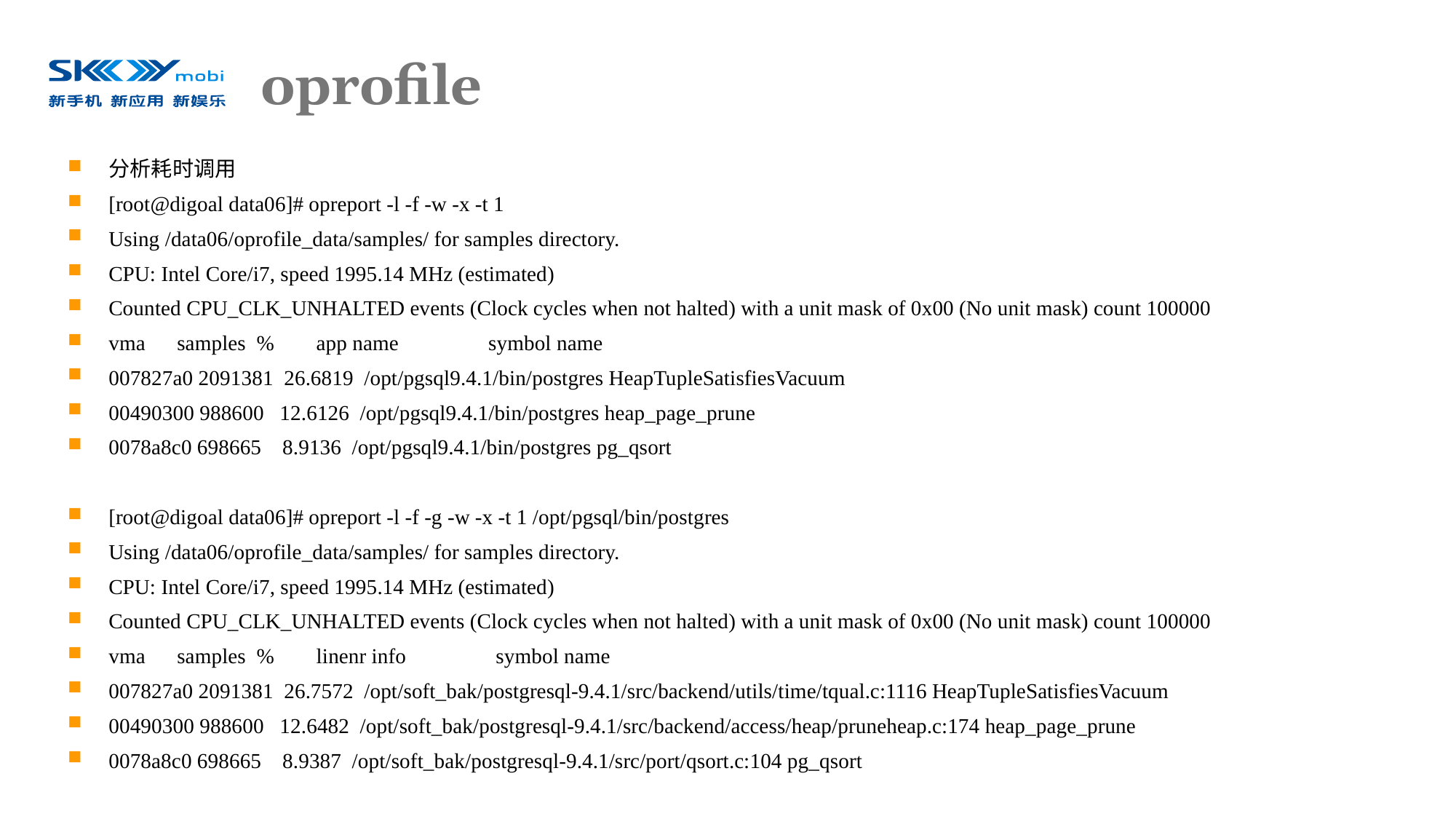

# oprofile
分析耗时调用
[root@digoal data06]# opreport -l -f -w -x -t 1
Using /data06/oprofile_data/samples/ for samples directory.
CPU: Intel Core/i7, speed 1995.14 MHz (estimated)
Counted CPU_CLK_UNHALTED events (Clock cycles when not halted) with a unit mask of 0x00 (No unit mask) count 100000
vma      samples  %        app name                 symbol name
007827a0 2091381  26.6819  /opt/pgsql9.4.1/bin/postgres HeapTupleSatisfiesVacuum
00490300 988600   12.6126  /opt/pgsql9.4.1/bin/postgres heap_page_prune
0078a8c0 698665    8.9136  /opt/pgsql9.4.1/bin/postgres pg_qsort

[root@digoal data06]# opreport -l -f -g -w -x -t 1 /opt/pgsql/bin/postgres
Using /data06/oprofile_data/samples/ for samples directory.
CPU: Intel Core/i7, speed 1995.14 MHz (estimated)
Counted CPU_CLK_UNHALTED events (Clock cycles when not halted) with a unit mask of 0x00 (No unit mask) count 100000
vma      samples  %        linenr info                 symbol name
007827a0 2091381  26.7572  /opt/soft_bak/postgresql-9.4.1/src/backend/utils/time/tqual.c:1116 HeapTupleSatisfiesVacuum
00490300 988600   12.6482  /opt/soft_bak/postgresql-9.4.1/src/backend/access/heap/pruneheap.c:174 heap_page_prune
0078a8c0 698665    8.9387  /opt/soft_bak/postgresql-9.4.1/src/port/qsort.c:104 pg_qsort